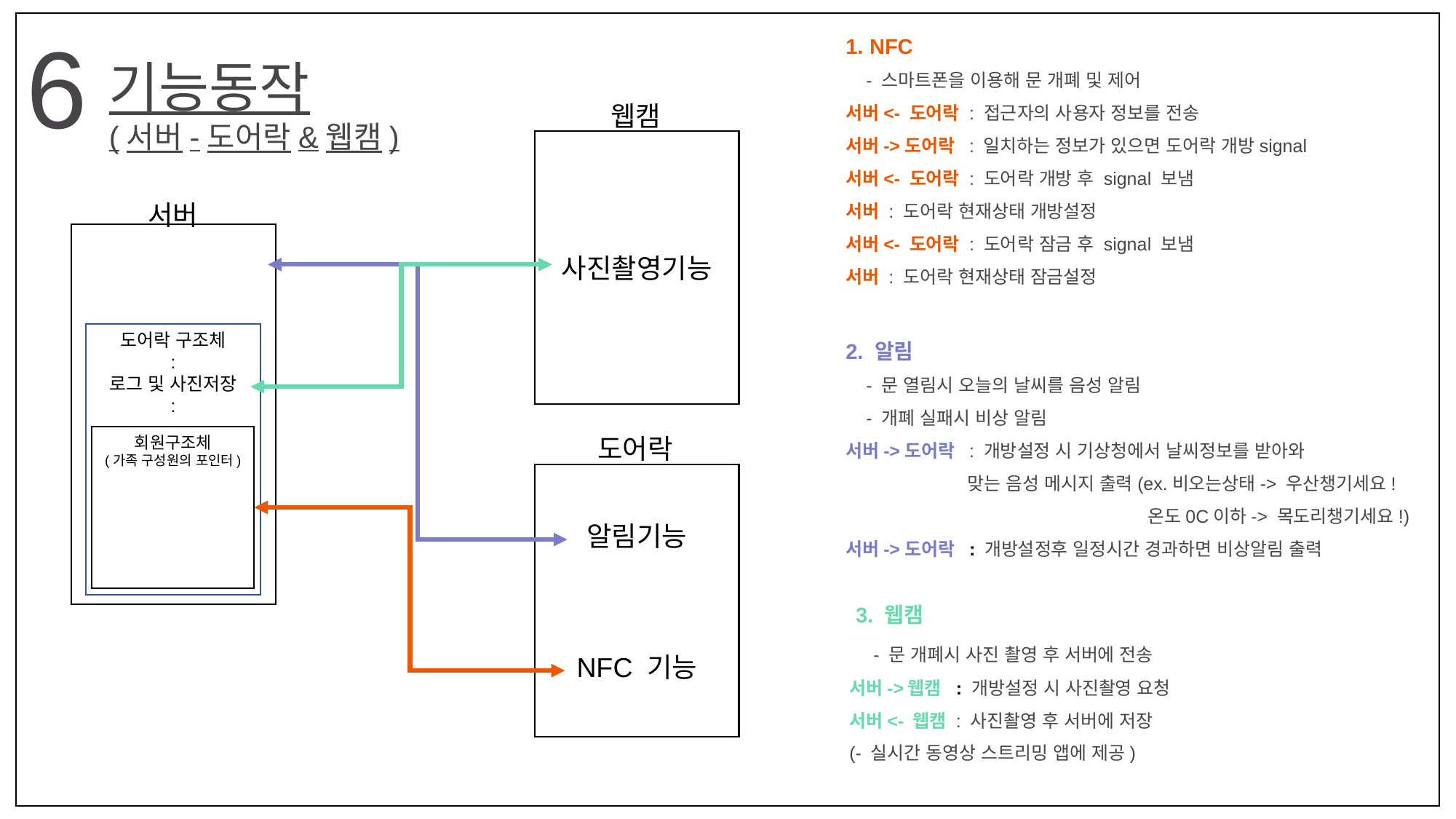

6
1. NFC
    - 스마트폰을 이용해 문 개폐 및 제어
서버<- 도어락 : 접근자의 사용자 정보를 전송
서버->도어락  : 일치하는 정보가 있으면 도어락 개방signal
서버<- 도어락 : 도어락 개방 후 signal 보냄
서버 : 도어락 현재상태 개방설정
서버<- 도어락 : 도어락 잠금 후 signal 보냄
서버 : 도어락 현재상태 잠금설정

2. 알림
    - 문 열림시 오늘의 날씨를 음성 알림
    - 개폐 실패시 비상 알림
서버->도어락  : 개방설정 시 기상청에서 날씨정보를 받아와
                       맞는 음성 메시지 출력(ex.비오는상태-> 우산챙기세요!
	                                     온도0C이하-> 목도리챙기세요!)
서버->도어락  : 개방설정후 일정시간 경과하면 비상알림 출력

기능동작
(서버-도어락&웹캠)
웹캠
사진촬영기능
서버

도어락 구조체
:
로그 및 사진저장
:

회원구조체
(가족 구성원의 포인터)

도어락
알림기능

NFC 기능
 3. 웹캠
    - 문 개폐시 사진 촬영 후 서버에 전송
서버->웹캠  : 개방설정 시 사진촬영 요청
서버<- 웹캠 : 사진촬영 후 서버에 저장
(- 실시간 동영상 스트리밍 앱에 제공)